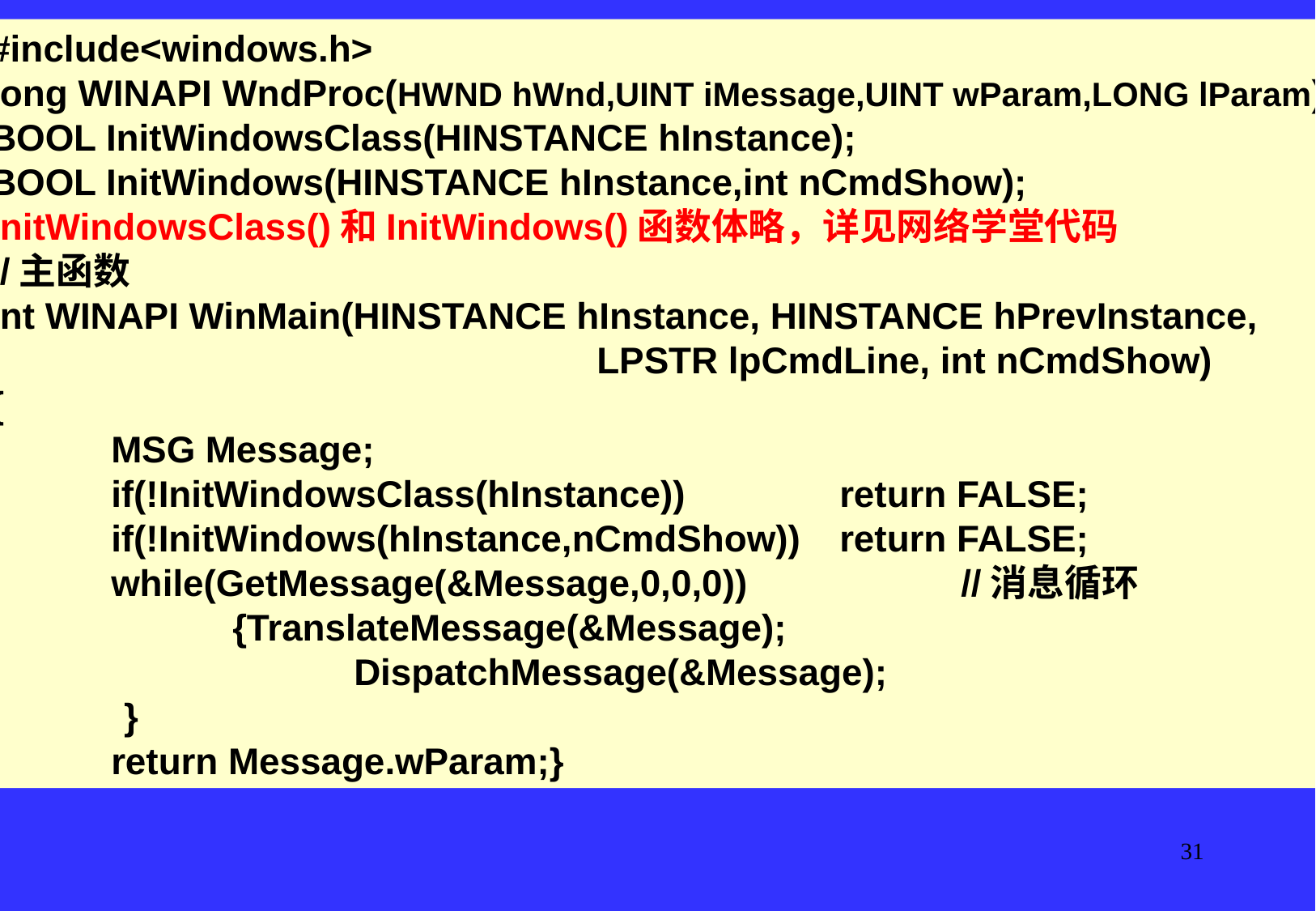

#include<windows.h>
long WINAPI WndProc(HWND hWnd,UINT iMessage,UINT wParam,LONG lParam);
BOOL InitWindowsClass(HINSTANCE hInstance);
BOOL InitWindows(HINSTANCE hInstance,int nCmdShow);
InitWindowsClass()和InitWindows()函数体略，详见网络学堂代码
//主函数
int WINAPI WinMain(HINSTANCE hInstance, HINSTANCE hPrevInstance,
					LPSTR lpCmdLine, int nCmdShow)
{
	MSG Message;
	if(!InitWindowsClass(hInstance))		return FALSE;
	if(!InitWindows(hInstance,nCmdShow))	return FALSE;
	while(GetMessage(&Message,0,0,0))		//消息循环
		{TranslateMessage(&Message);
			DispatchMessage(&Message);
             }
	return Message.wParam;}
31